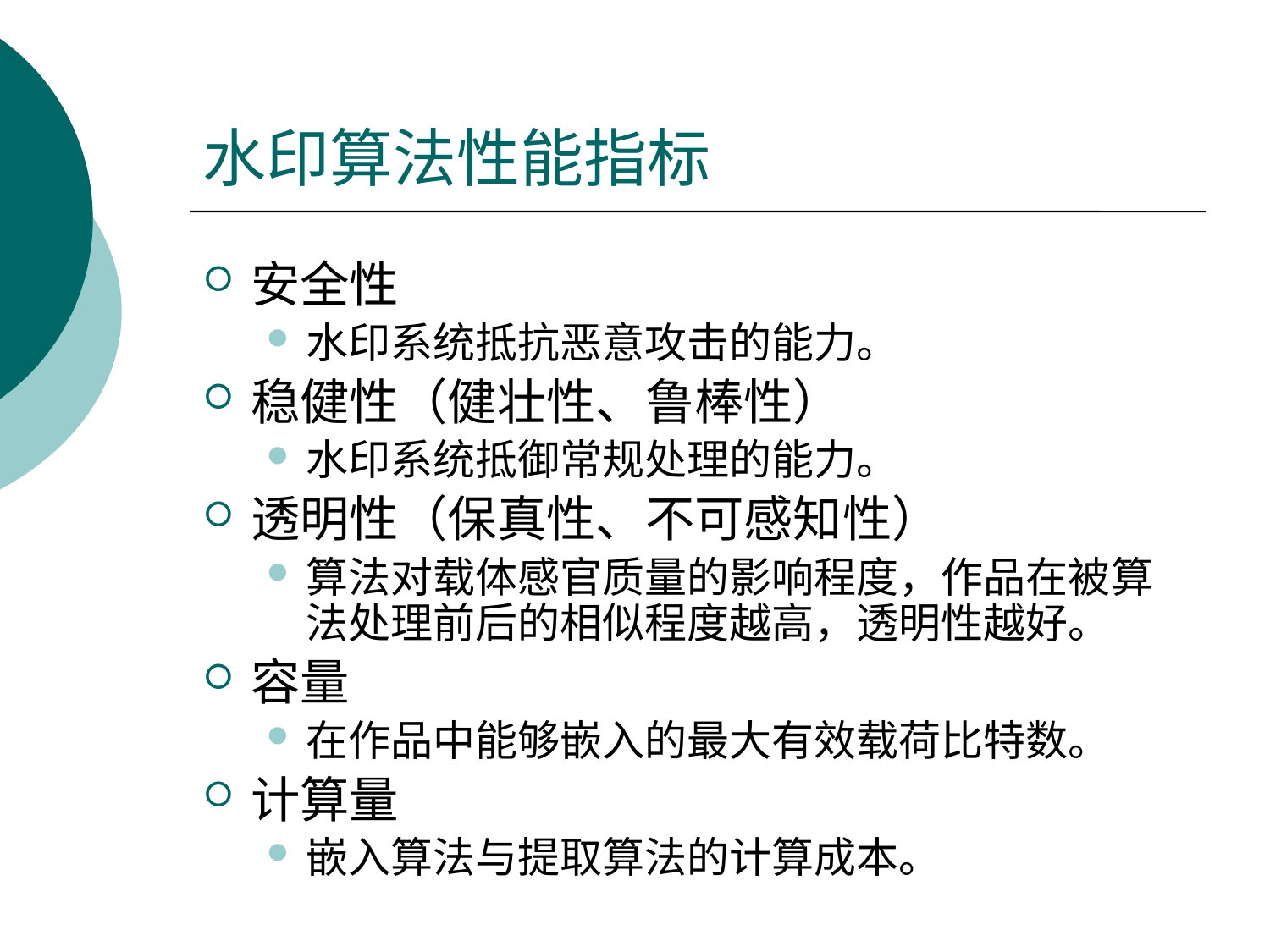

# 水印算法性能指标
安全性
水印系统抵抗恶意攻击的能力。
稳健性（健壮性、鲁棒性）
水印系统抵御常规处理的能力。
透明性（保真性、不可感知性）
算法对载体感官质量的影响程度，作品在被算法处理前后的相似程度越高，透明性越好。
容量
在作品中能够嵌入的最大有效载荷比特数。
计算量
嵌入算法与提取算法的计算成本。
10